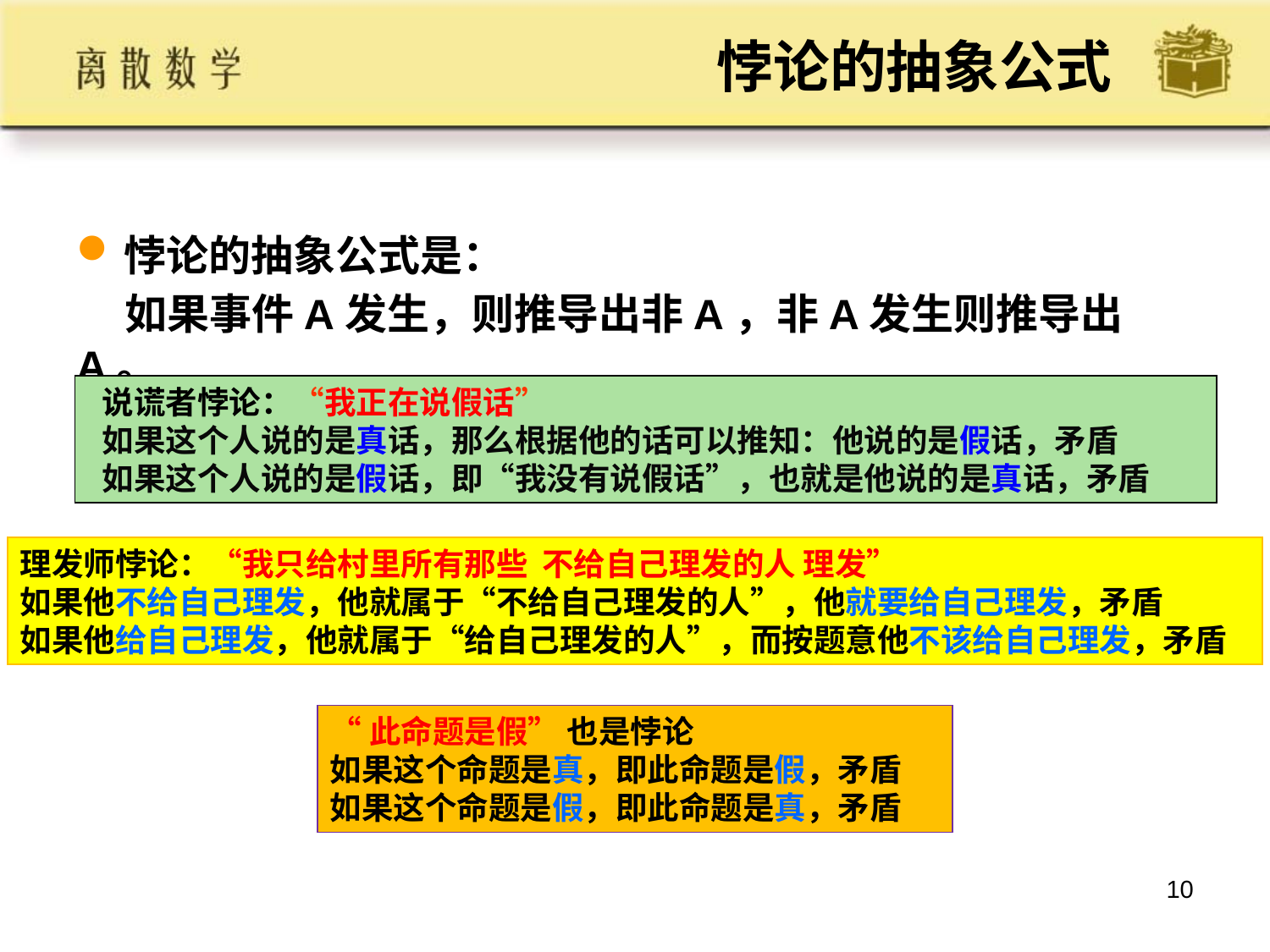

# 悖论的抽象公式
悖论的抽象公式是：
    如果事件A发生，则推导出非A，非A发生则推导出A。

 说谎者悖论：“我正在说假话”
 如果这个人说的是真话，那么根据他的话可以推知：他说的是假话，矛盾
 如果这个人说的是假话，即“我没有说假话”，也就是他说的是真话，矛盾
理发师悖论：“我只给村里所有那些  不给自己理发的人 理发”
如果他不给自己理发，他就属于“不给自己理发的人”，他就要给自己理发，矛盾
如果他给自己理发，他就属于“给自己理发的人”，而按题意他不该给自己理发，矛盾
“此命题是假” 也是悖论
如果这个命题是真，即此命题是假，矛盾
如果这个命题是假，即此命题是真，矛盾
10